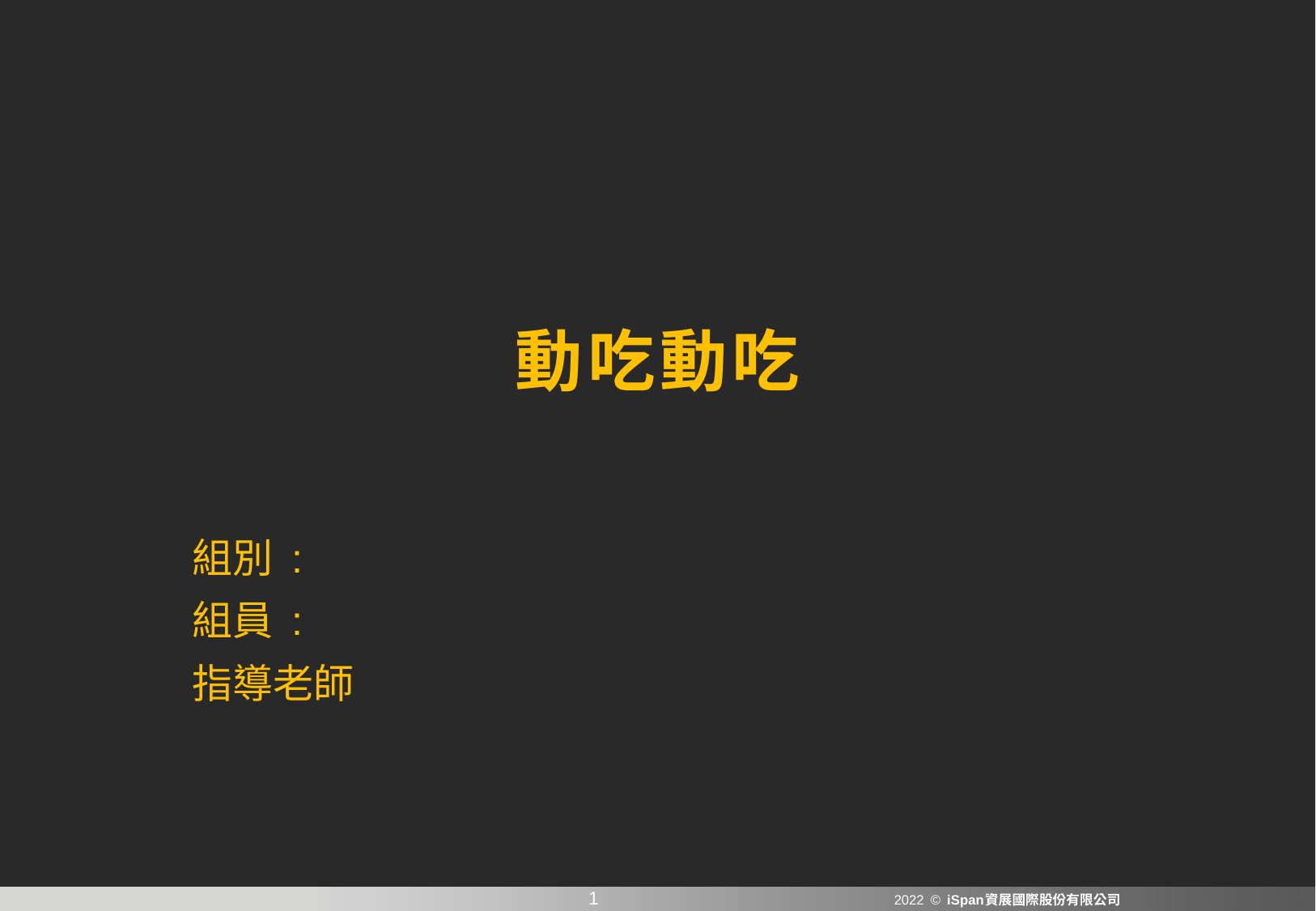

# 動吃動吃
組別 :
組員 :
指導老師